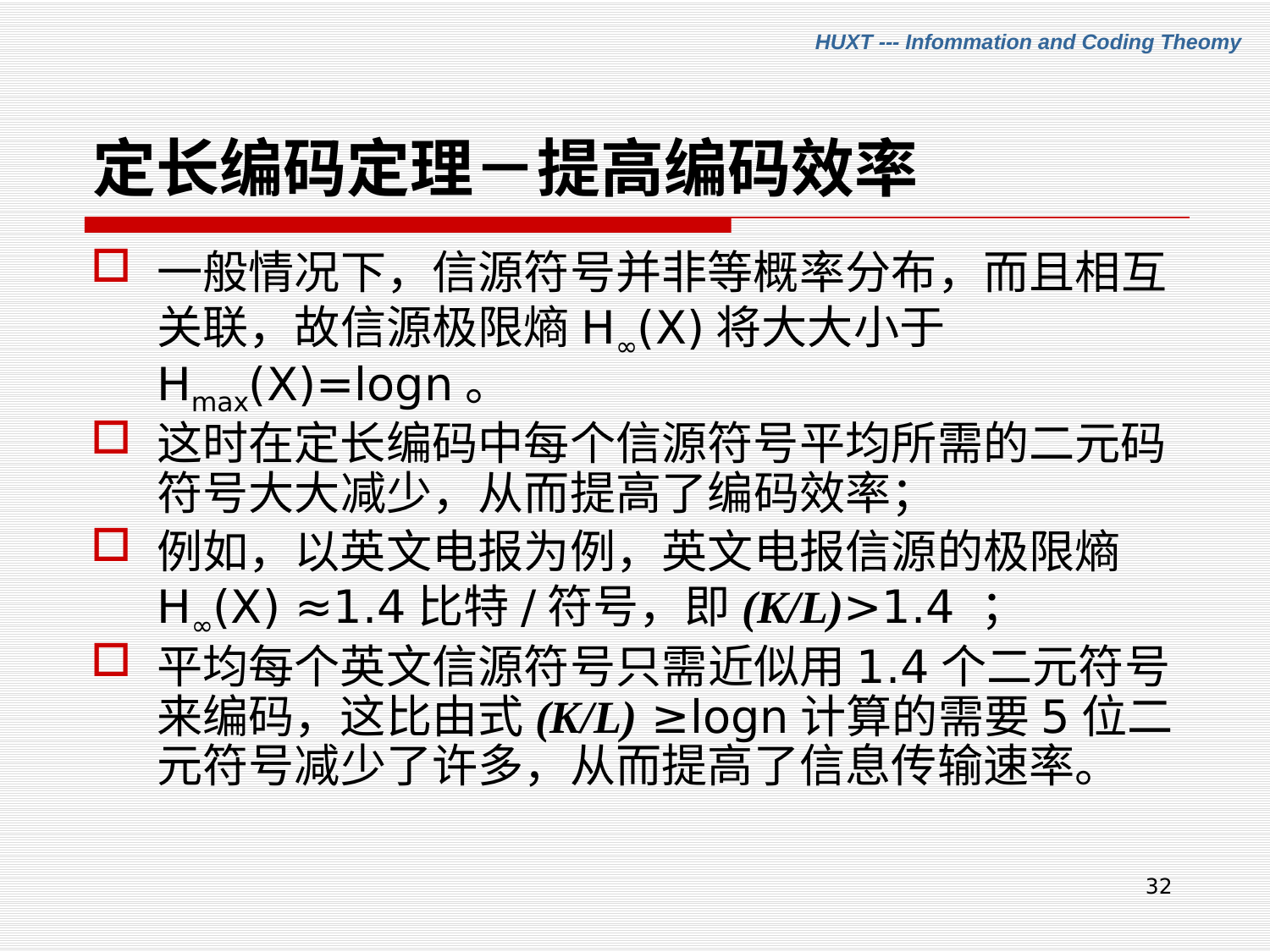

# 定长编码定理－提高编码效率
一般情况下，信源符号并非等概率分布，而且相互关联，故信源极限熵H∞(X)将大大小于Hmax(X)=logn。
这时在定长编码中每个信源符号平均所需的二元码符号大大减少，从而提高了编码效率；
例如，以英文电报为例，英文电报信源的极限熵H∞(X) ≈1.4比特/符号，即(K/L)>1.4 ；
平均每个英文信源符号只需近似用1.4个二元符号来编码，这比由式(K/L) ≥logn计算的需要5位二元符号减少了许多，从而提高了信息传输速率。
32